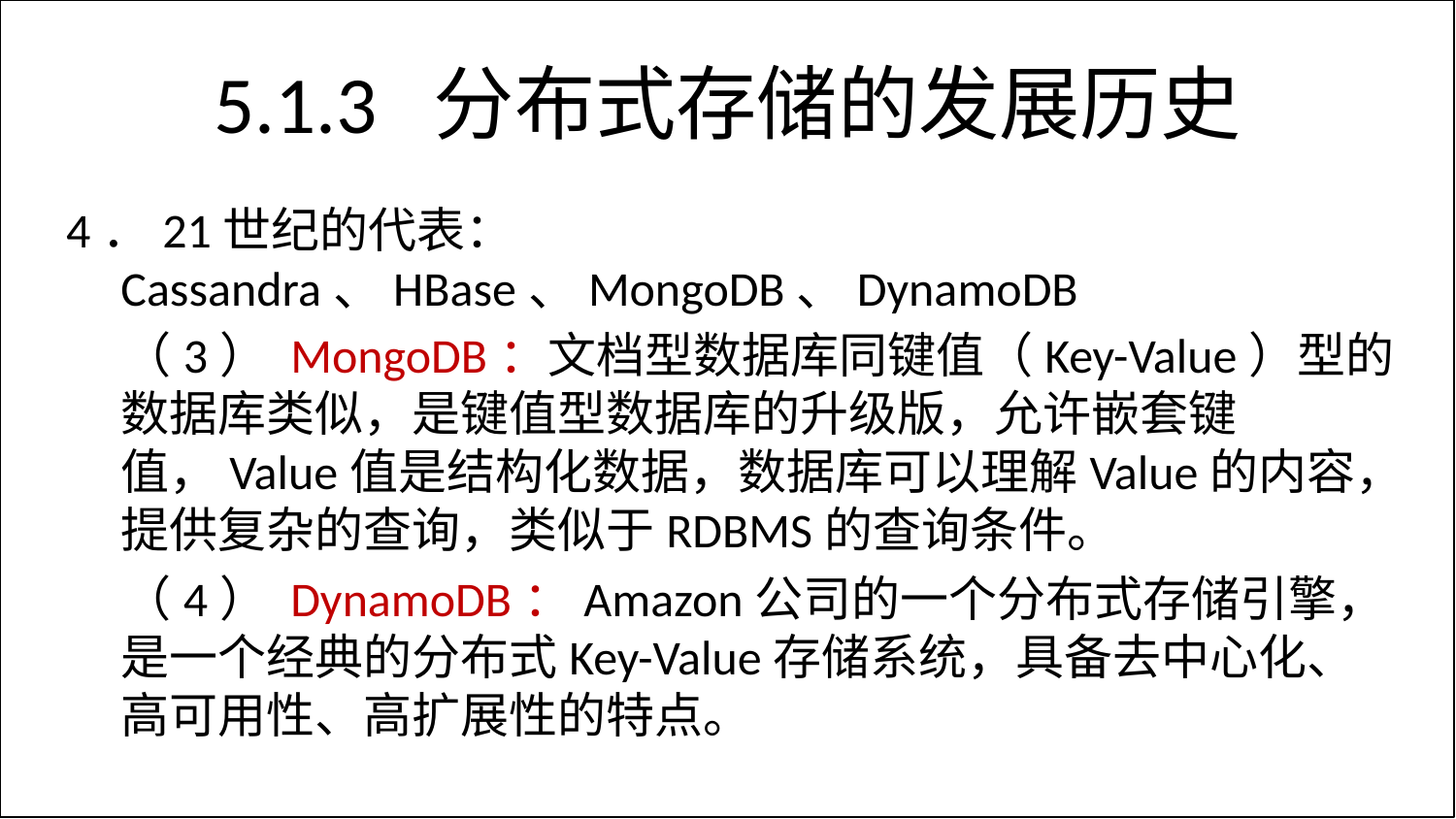

5.1.3  分布式存储的发展历史
4．21世纪的代表：Cassandra、HBase、MongoDB、DynamoDB
（3） MongoDB：文档型数据库同键值（Key-Value）型的数据库类似，是键值型数据库的升级版，允许嵌套键值，Value值是结构化数据，数据库可以理解Value的内容，提供复杂的查询，类似于RDBMS的查询条件。
（4） DynamoDB：Amazon公司的一个分布式存储引擎，是一个经典的分布式Key-Value存储系统，具备去中心化、高可用性、高扩展性的特点。